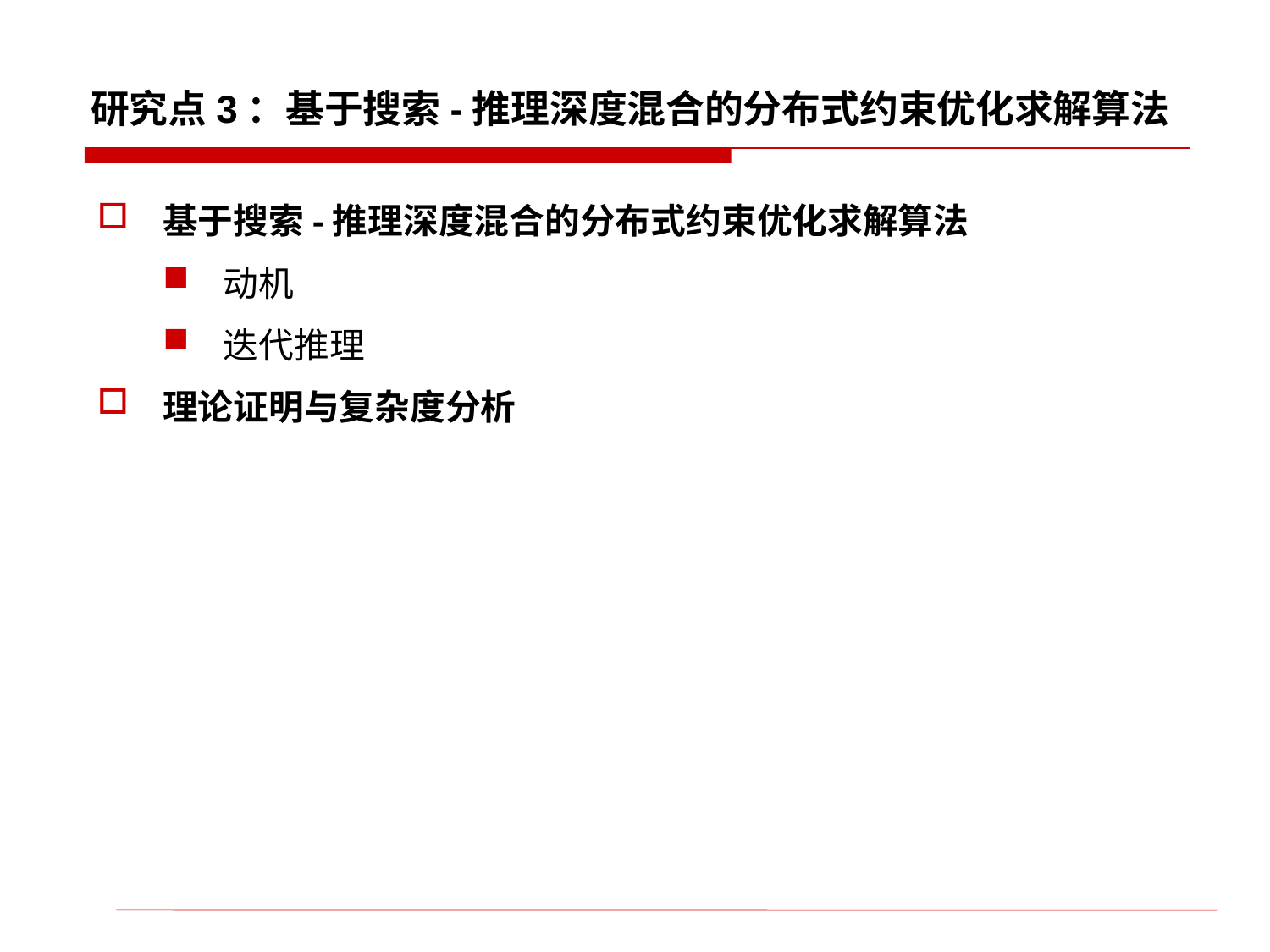

# 研究点3：基于搜索-推理深度混合的分布式约束优化求解算法
基于搜索-推理深度混合的分布式约束优化求解算法
动机
迭代推理
理论证明与复杂度分析